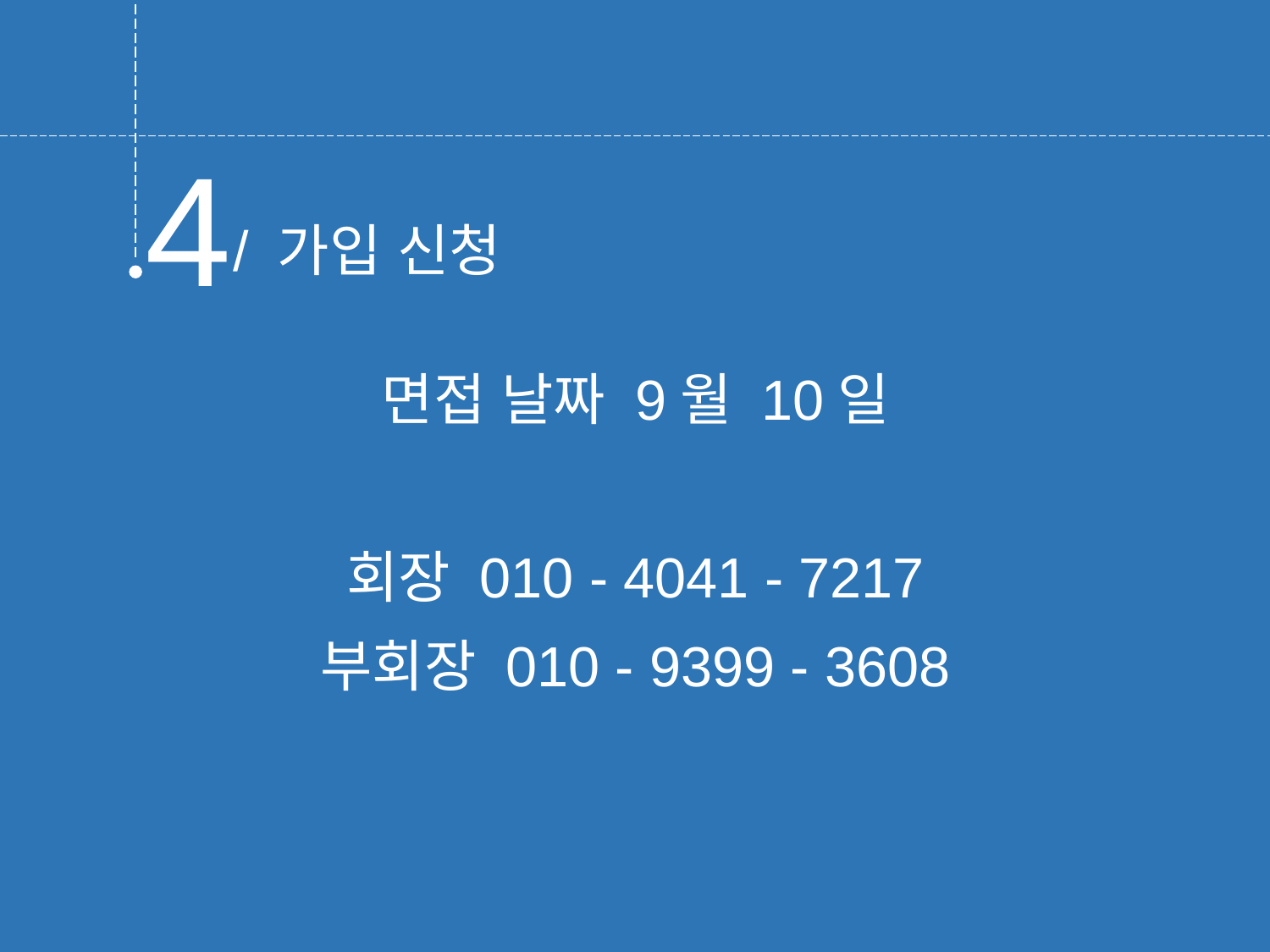

4
 / 가입 신청

면접 날짜 9월 10일

회장 010 - 4041 - 7217
부회장 010 - 9399 - 3608